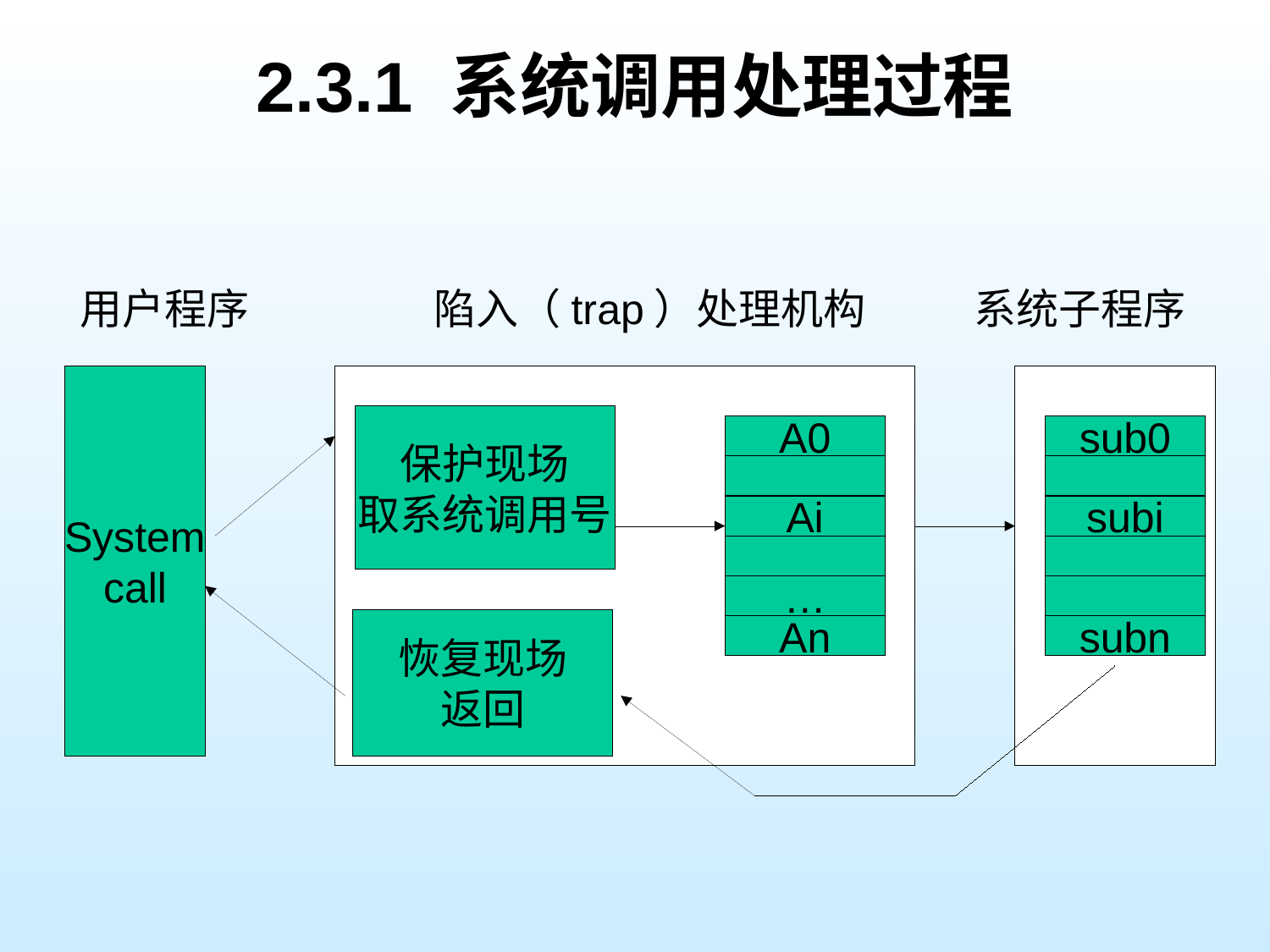

# 2.3.1 系统调用处理过程
用户程序
陷入（trap）处理机构
系统子程序
System
call

保护现场
取系统调用号
A0
sub0

Ai
subi

…

恢复现场
返回
An
subn
恢复现场返回